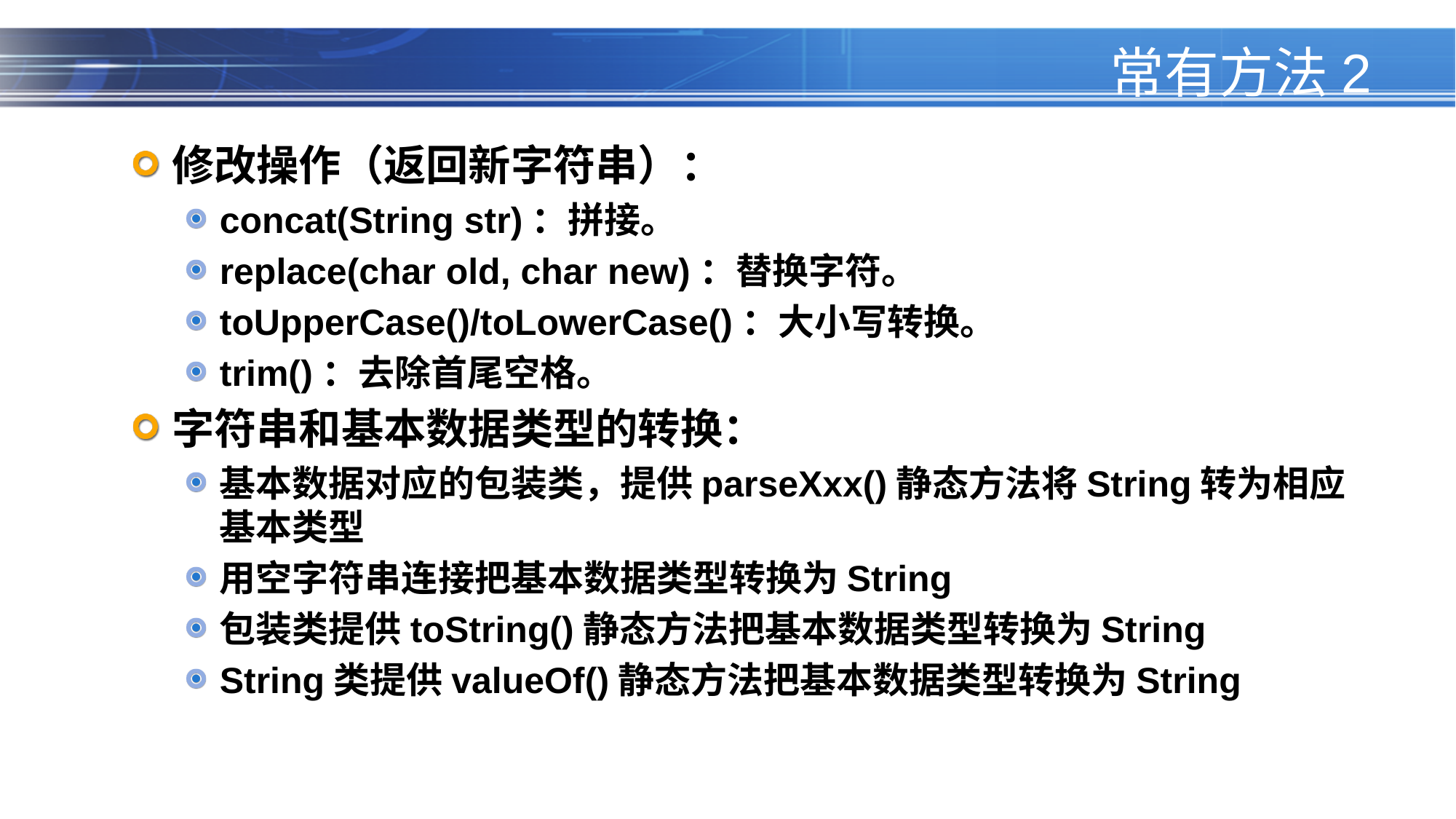

# 常有方法2
修改操作‌（返回新字符串）：
concat(String str)：拼接。
replace(char old, char new)：替换字符。
toUpperCase()/toLowerCase()：大小写转换。
trim()：去除首尾空格。
字符串和基本数据类型的转换：
基本数据对应的包装类，提供parseXxx()静态方法将String转为相应基本类型
用空字符串连接把基本数据类型转换为String
包装类提供toString()静态方法把基本数据类型转换为String
String类提供valueOf()静态方法把基本数据类型转换为String